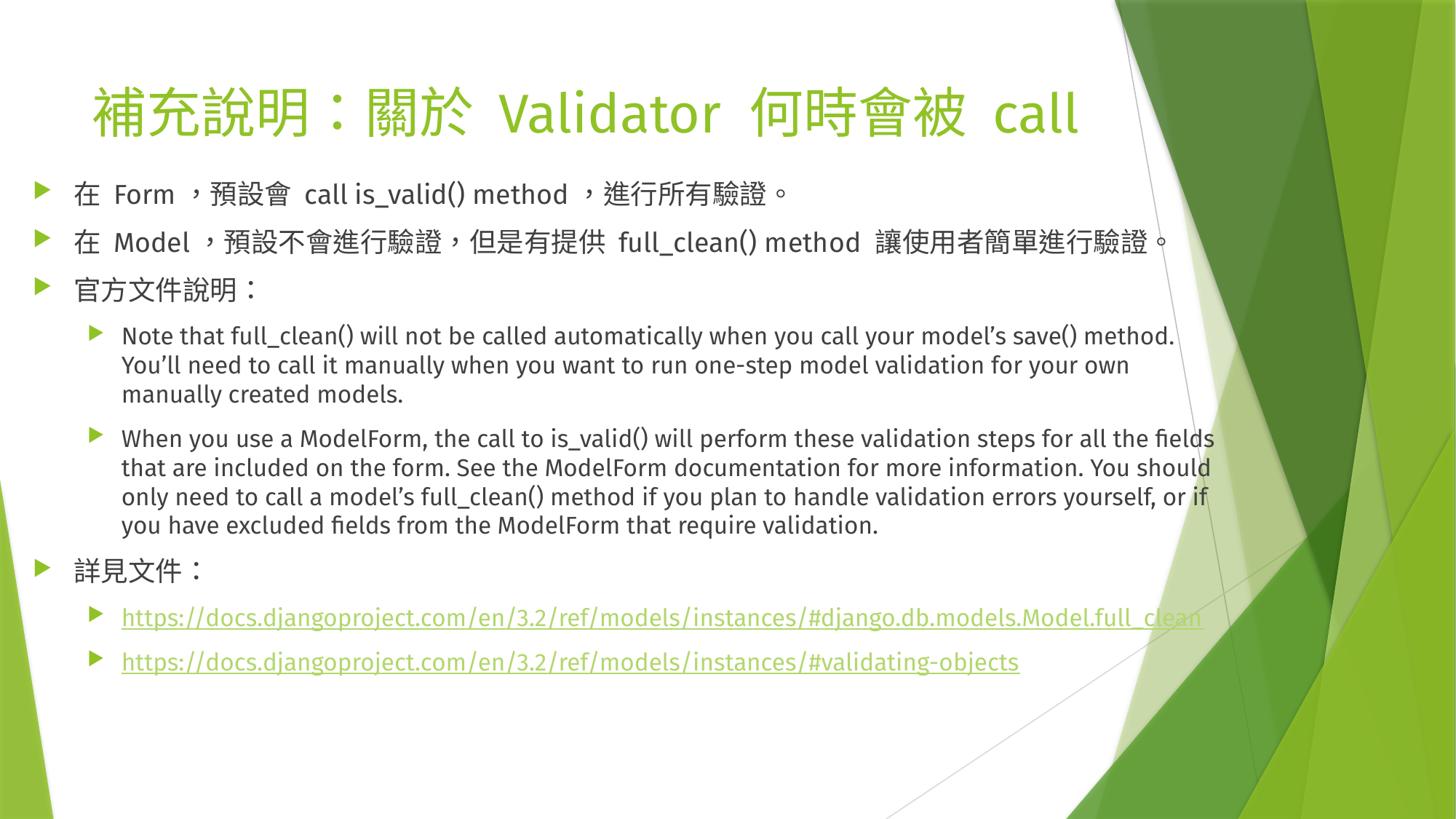

# 補充說明：關於 Validator 何時會被 call
在 Form，預設會 call is_valid() method，進行所有驗證。
在 Model，預設不會進行驗證，但是有提供 full_clean() method 讓使用者簡單進行驗證。
官方文件說明：
Note that full_clean() will not be called automatically when you call your model’s save() method. You’ll need to call it manually when you want to run one-step model validation for your own manually created models.
When you use a ModelForm, the call to is_valid() will perform these validation steps for all the fields that are included on the form. See the ModelForm documentation for more information. You should only need to call a model’s full_clean() method if you plan to handle validation errors yourself, or if you have excluded fields from the ModelForm that require validation.
詳見文件：
https://docs.djangoproject.com/en/3.2/ref/models/instances/#django.db.models.Model.full_clean
https://docs.djangoproject.com/en/3.2/ref/models/instances/#validating-objects